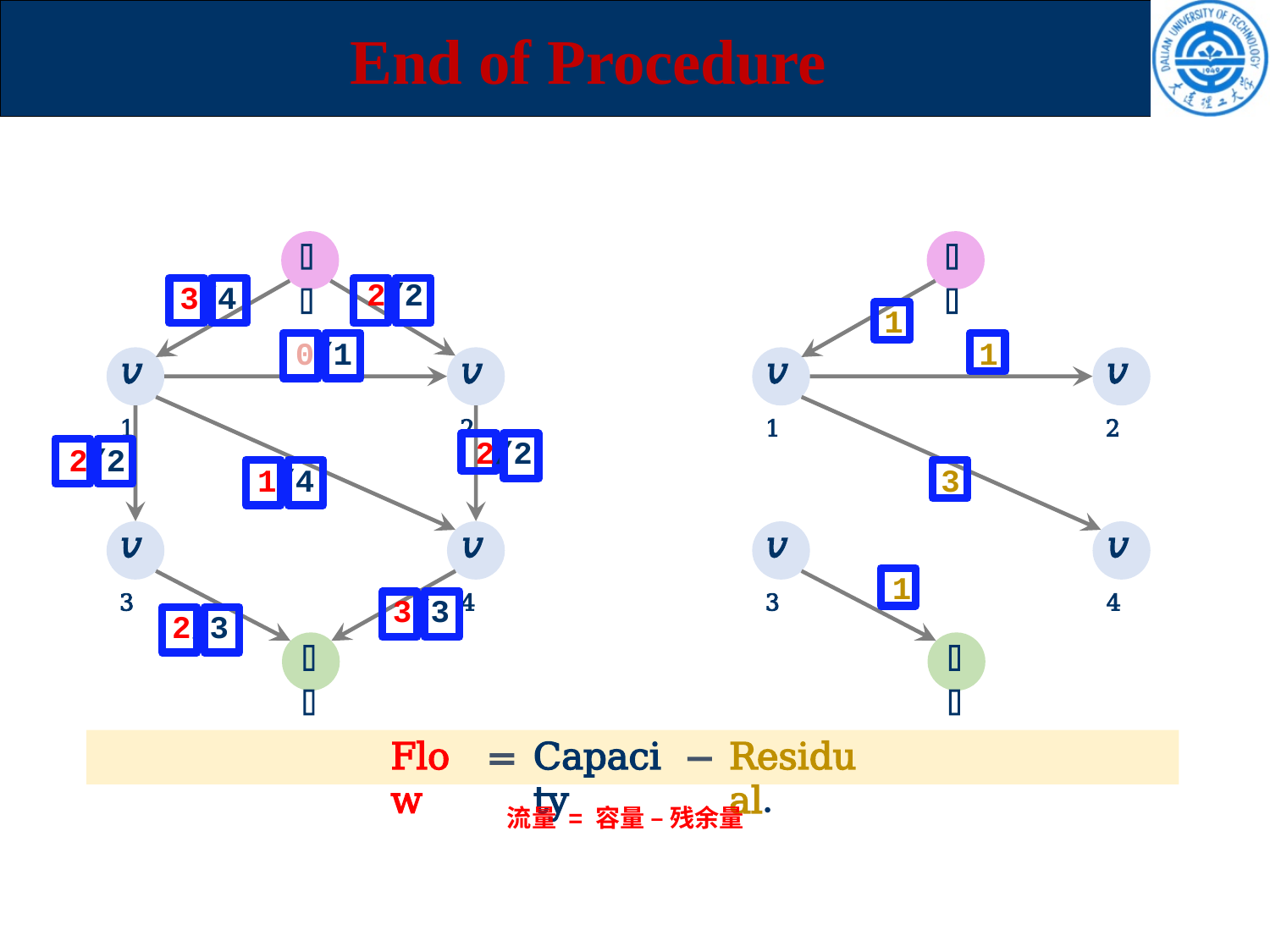

# End of Procedure
𝑠
𝑠

2/2

3/4

1
0/1
1
𝑣1
𝑣2
𝑣1
𝑣2

/2
2
2/2
1/4
3
𝑣3
𝑣4
𝑣3
𝑣4

1
3/3
2/3
𝑡
𝑡

Residual.
Flow
=
Capacity
−
流量 = 容量 – 残余量